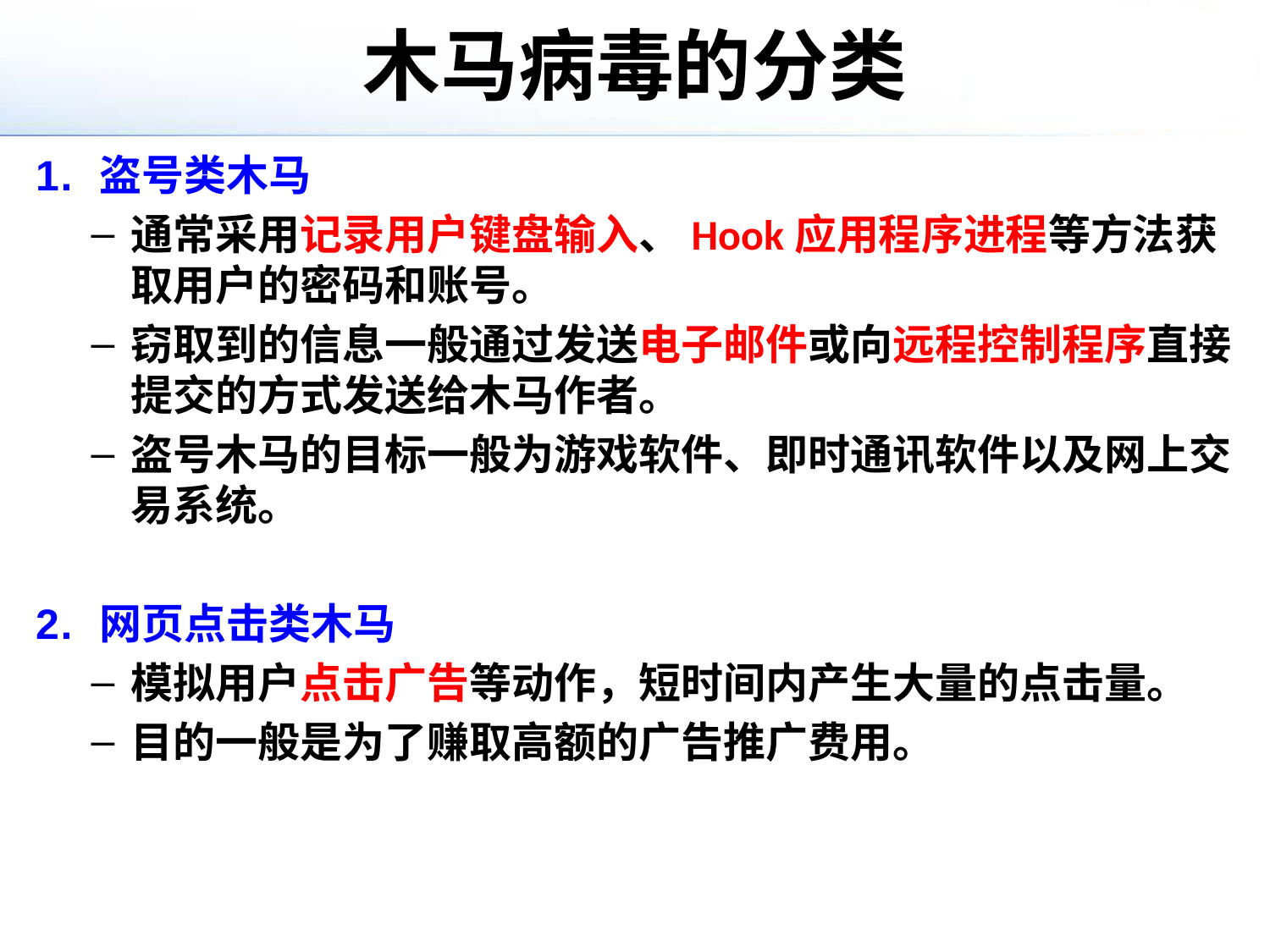

# 木马病毒的分类
盗号类木马
通常采用记录用户键盘输入、Hook应用程序进程等方法获取用户的密码和账号。
窃取到的信息一般通过发送电子邮件或向远程控制程序直接提交的方式发送给木马作者。
盗号木马的目标一般为游戏软件、即时通讯软件以及网上交易系统。

网页点击类木马
模拟用户点击广告等动作，短时间内产生大量的点击量。
目的一般是为了赚取高额的广告推广费用。